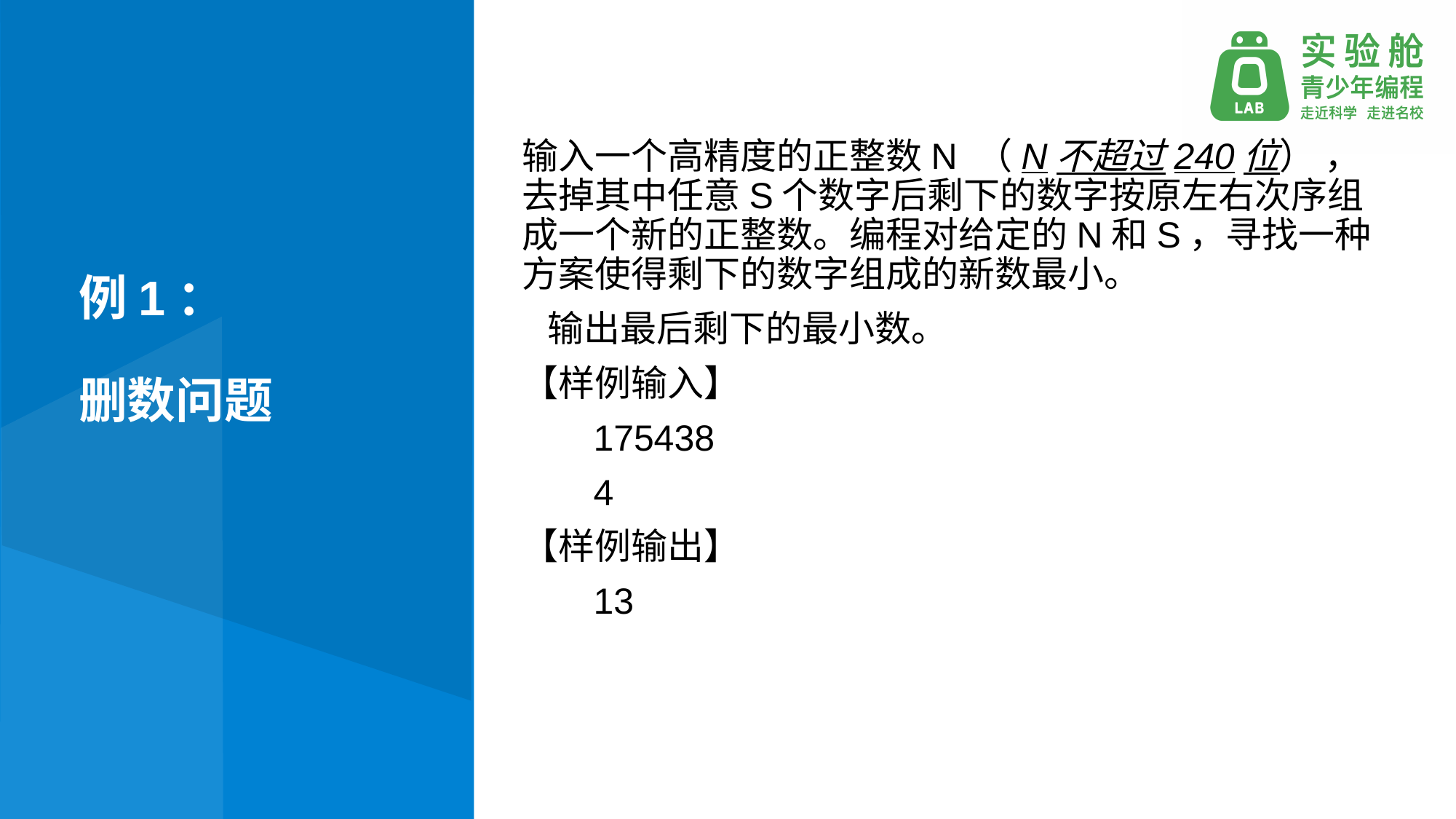

例1：
删数问题
输入一个高精度的正整数N （N不超过240位） ，去掉其中任意S个数字后剩下的数字按原左右次序组成一个新的正整数。编程对给定的N和S，寻找一种方案使得剩下的数字组成的新数最小。
  输出最后剩下的最小数。
【样例输入】
       175438
       4
【样例输出】
       13